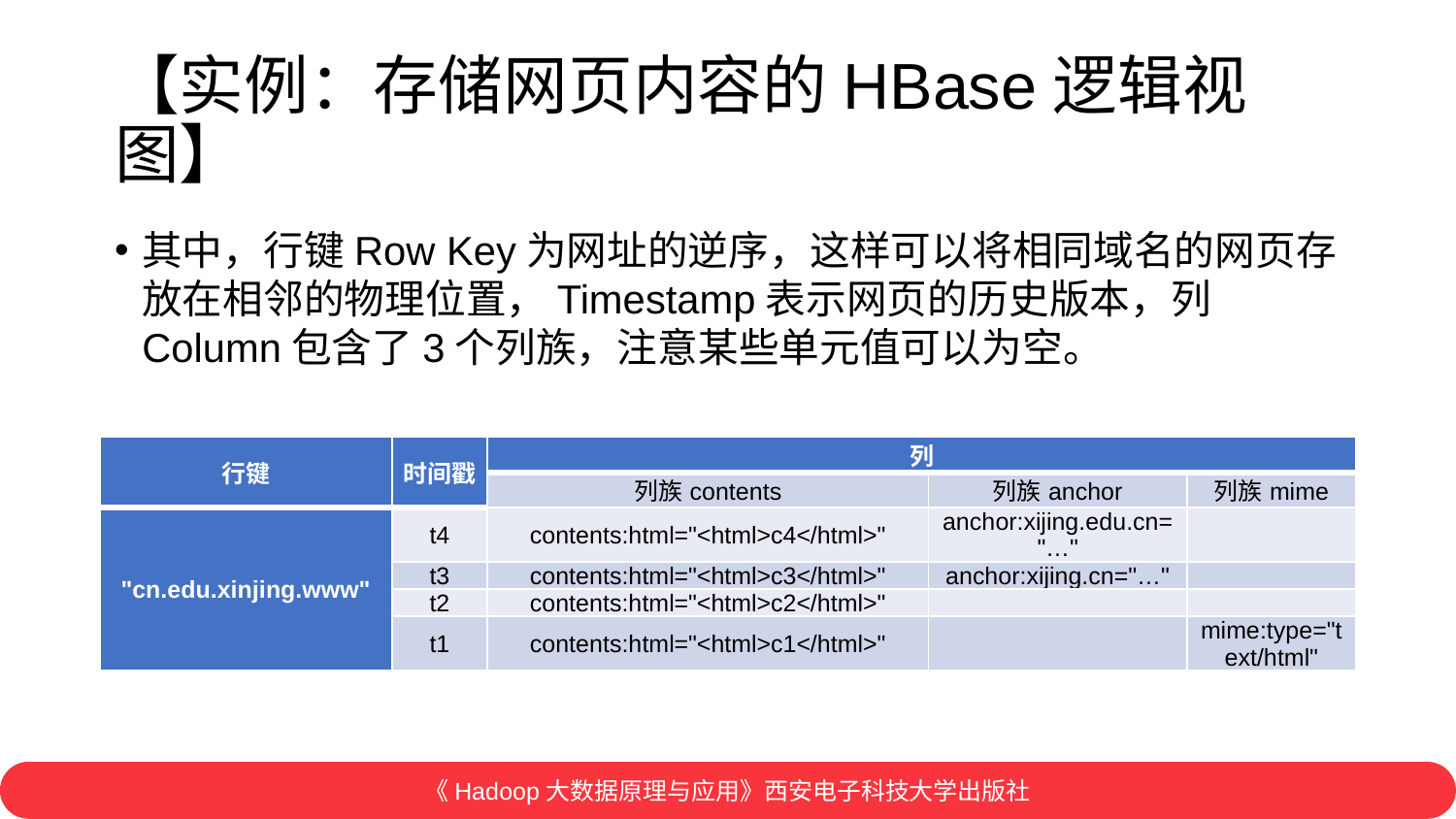

# 【实例：存储网页内容的HBase逻辑视图】
其中，行键Row Key为网址的逆序，这样可以将相同域名的网页存放在相邻的物理位置，Timestamp表示网页的历史版本，列Column包含了3个列族，注意某些单元值可以为空。

| 行键 | 时间戳 | 列 |  |  |
| --- | --- | --- | --- | --- |
|  |  | 列族contents | 列族anchor | 列族mime |
| "cn.edu.xinjing.www" | t4 | contents:html="<html>c4</html>" | anchor:xijing.edu.cn="…" |  |
|  | t3 | contents:html="<html>c3</html>" | anchor:xijing.cn="…" |  |
|  | t2 | contents:html="<html>c2</html>" |  |  |
|  | t1 | contents:html="<html>c1</html>" |  | mime:type="text/html" |